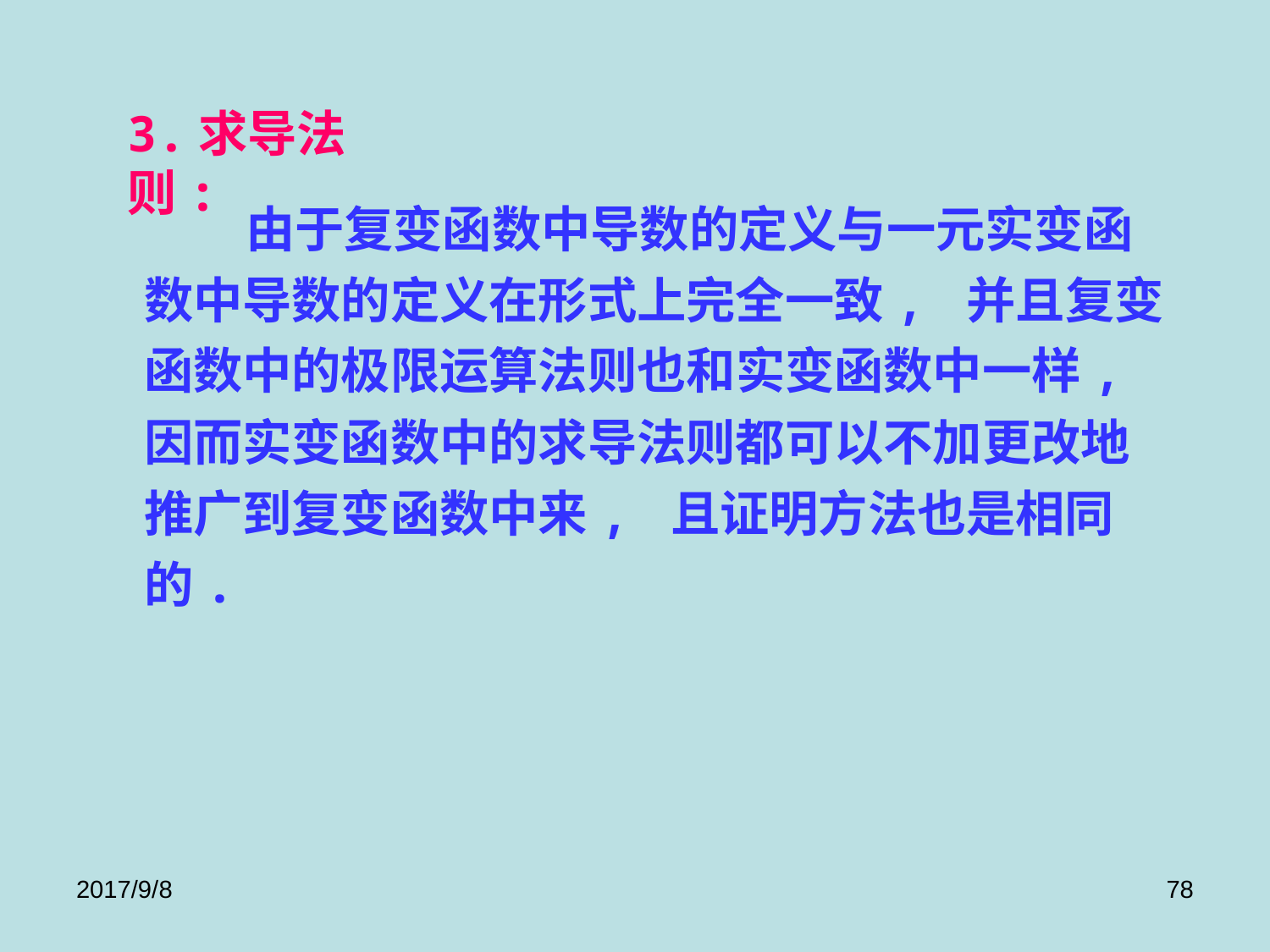

3.求导法则:
        由于复变函数中导数的定义与一元实变函数中导数的定义在形式上完全一致, 并且复变函数中的极限运算法则也和实变函数中一样, 因而实变函数中的求导法则都可以不加更改地推广到复变函数中来, 且证明方法也是相同的.
2017/9/8
78